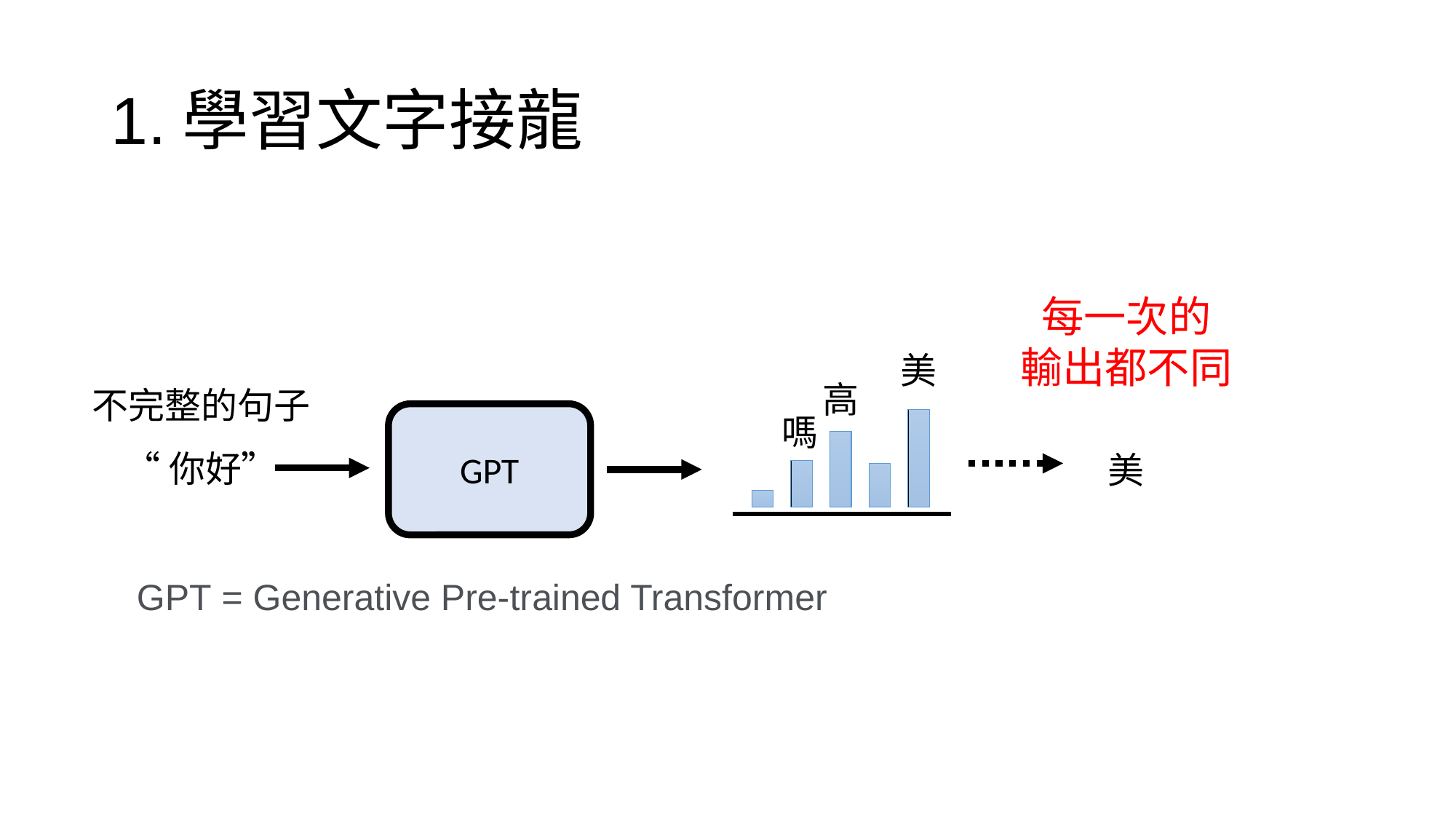

# 1.學習文字接龍
每一次的
輸出都不同
美
高
不完整的句子
GPT
嗎

“你好”
美
GPT = Generative Pre-trained Transformer